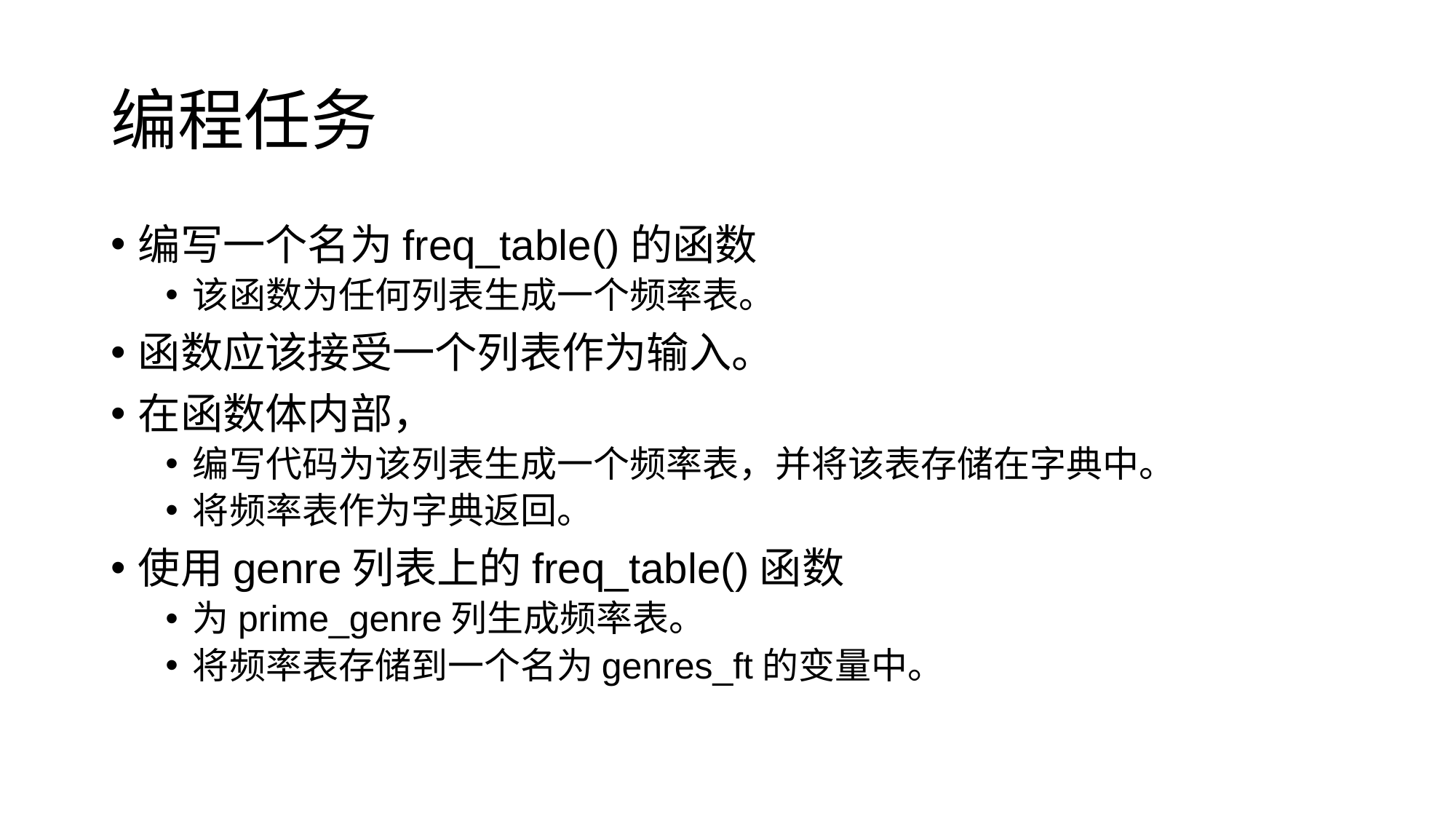

# 编程任务
编写一个名为freq_table()的函数
该函数为任何列表生成一个频率表。
函数应该接受一个列表作为输入。
在函数体内部，
编写代码为该列表生成一个频率表，并将该表存储在字典中。
将频率表作为字典返回。
使用genre列表上的freq_table()函数
为prime_genre列生成频率表。
将频率表存储到一个名为genres_ft的变量中。